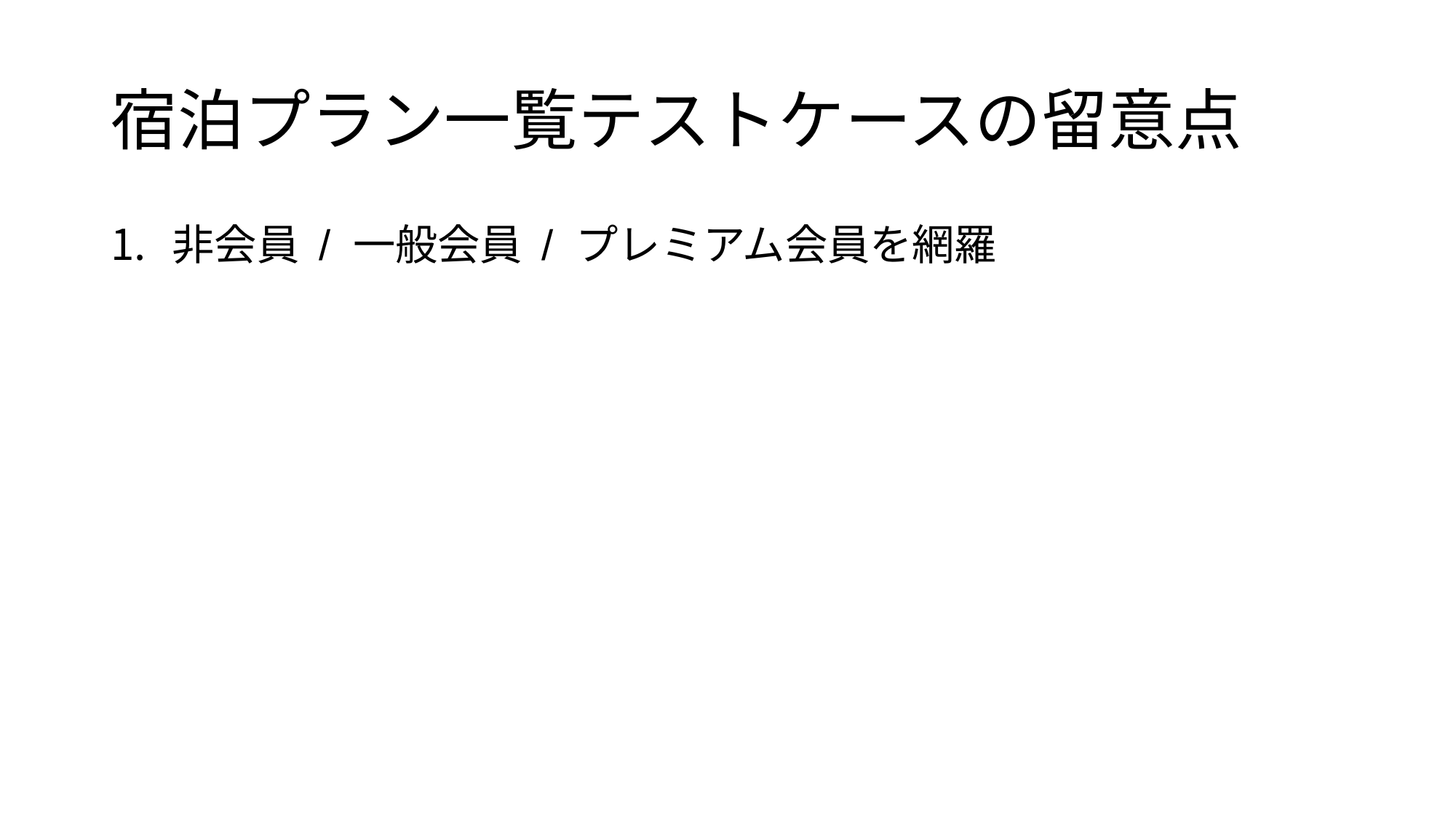

# 宿泊プラン一覧テストケースの留意点
非会員 / 一般会員 / プレミアム会員を網羅